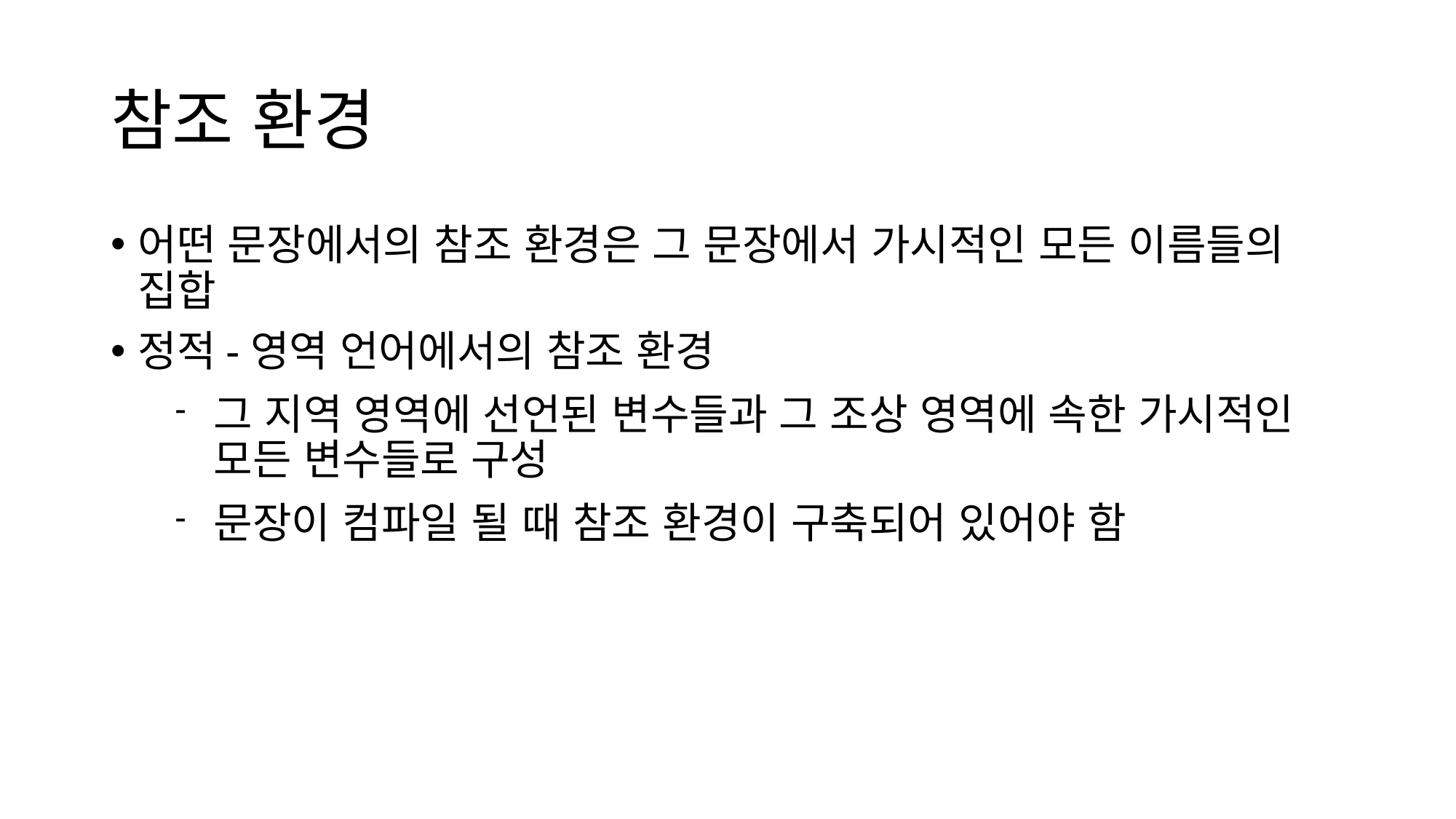

# 참조 환경
어떤 문장에서의 참조 환경은 그 문장에서 가시적인 모든 이름들의 집합
정적-영역 언어에서의 참조 환경
그 지역 영역에 선언된 변수들과 그 조상 영역에 속한 가시적인 모든 변수들로 구성
문장이 컴파일 될 때 참조 환경이 구축되어 있어야 함